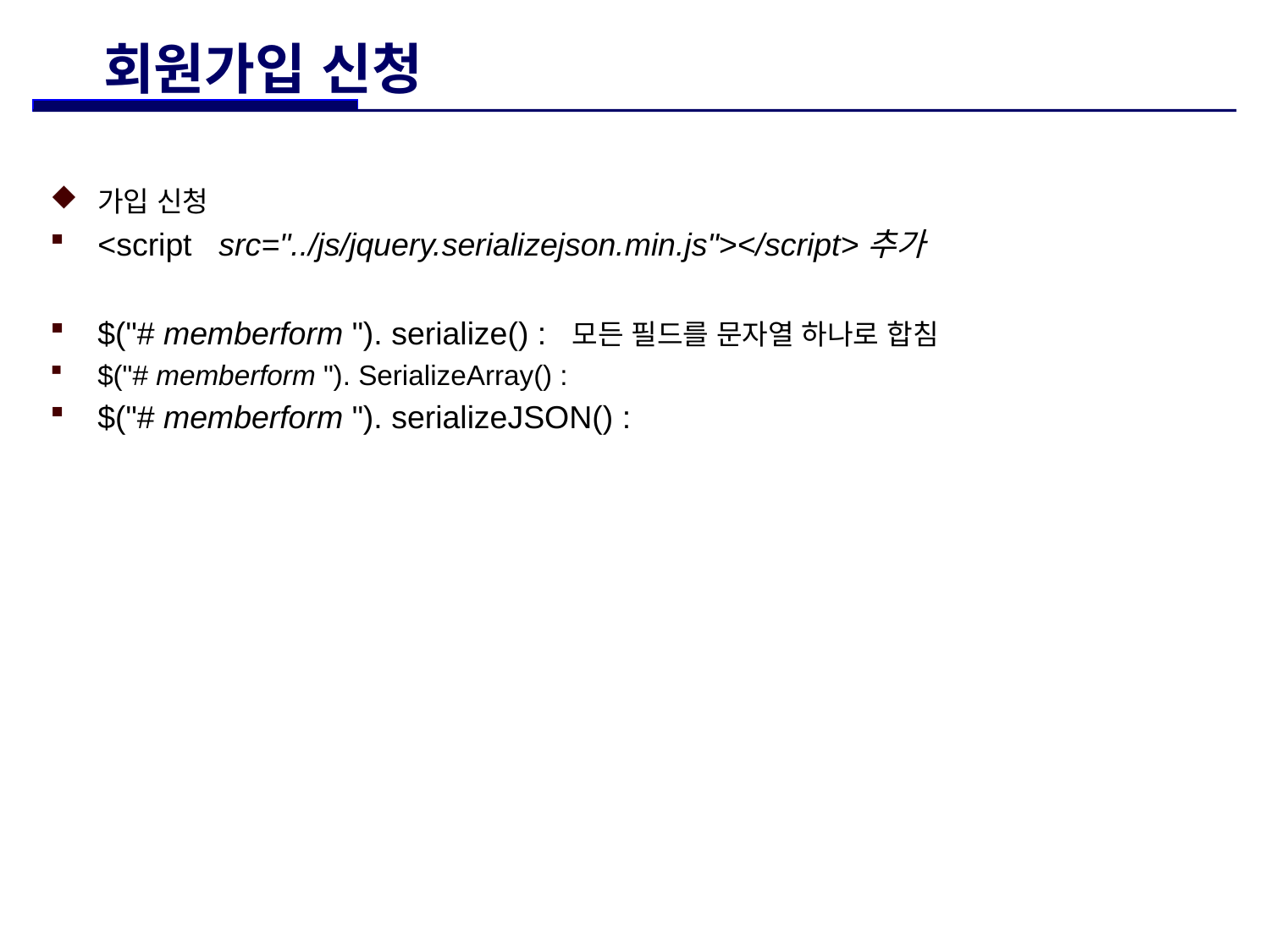

# 회원가입 신청
가입 신청
<script   src="../js/jquery.serializejson.min.js"></script>추가

$("# memberform "). serialize() :  모든 필드를 문자열 하나로 합침
$("# memberform "). SerializeArray() :
$("# memberform "). serializeJSON() :